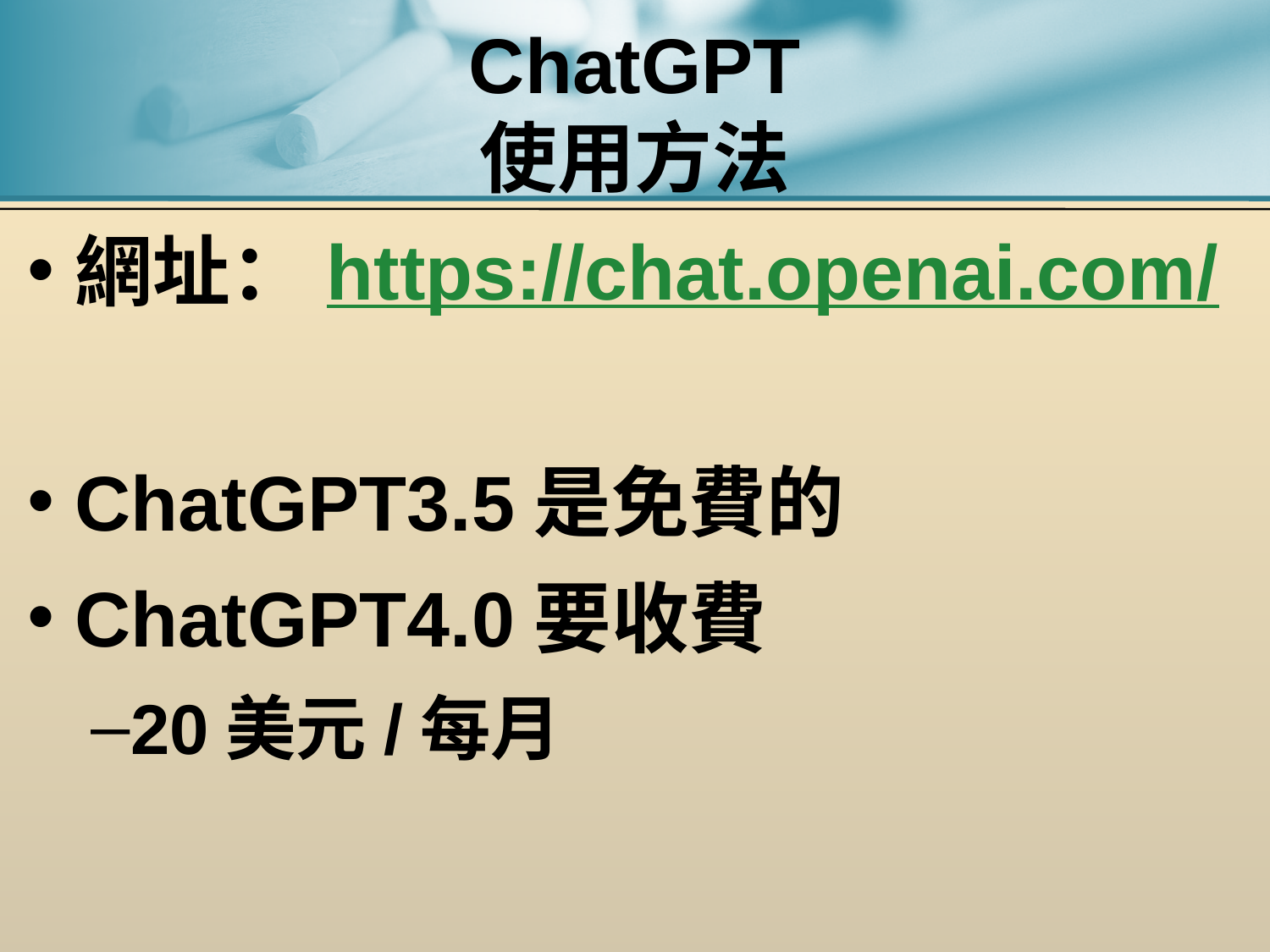

# ChatGPT 使用方法
網址：https://chat.openai.com/

ChatGPT3.5是免費的
ChatGPT4.0要收費
20美元/每月